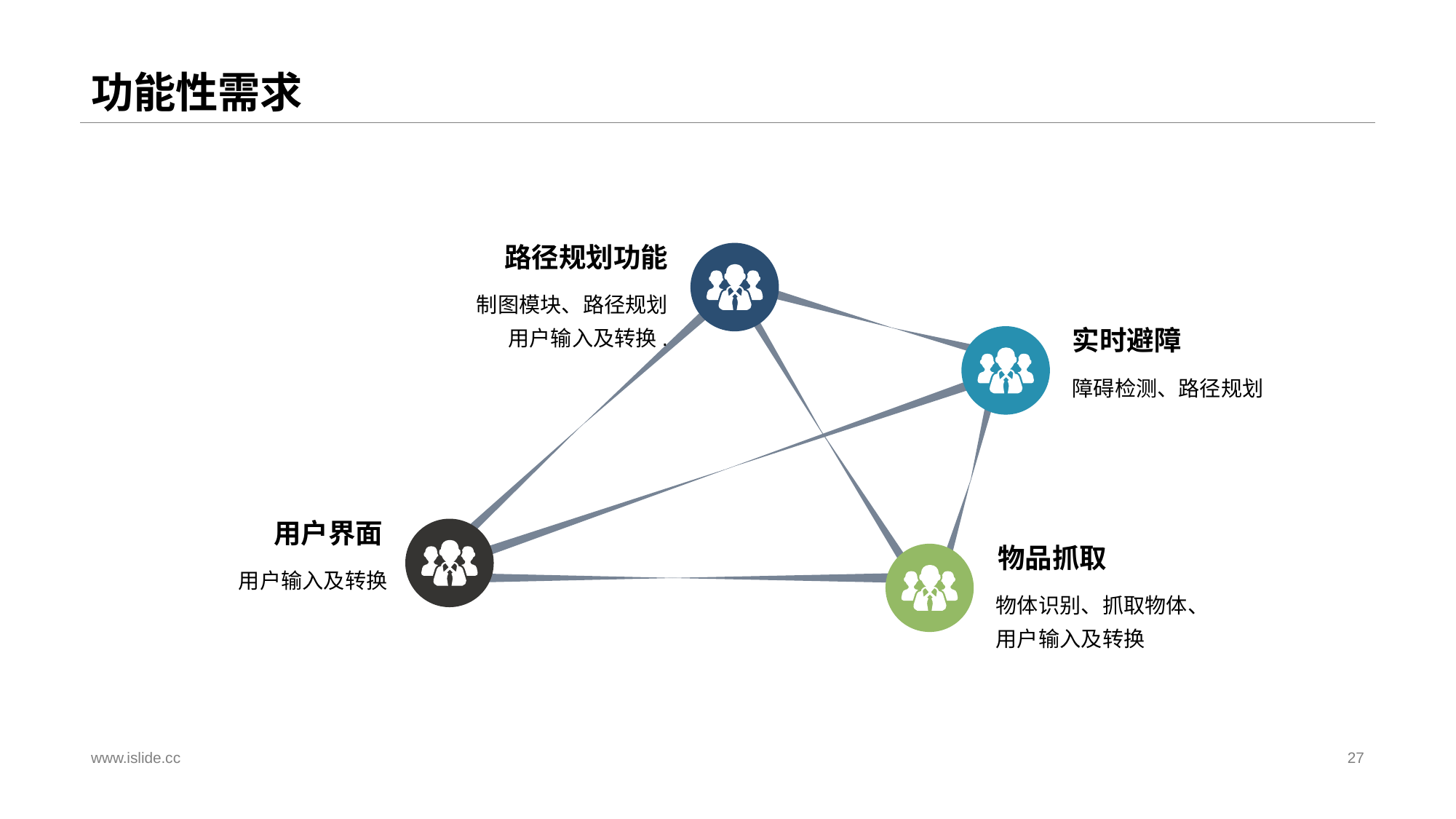

# 功能性需求
路径规划功能
制图模块、路径规划
用户输入及转换.

实时避障
障碍检测、路径规划
用户界面
用户输入及转换
物品抓取
物体识别、抓取物体、用户输入及转换
www.islide.cc
27